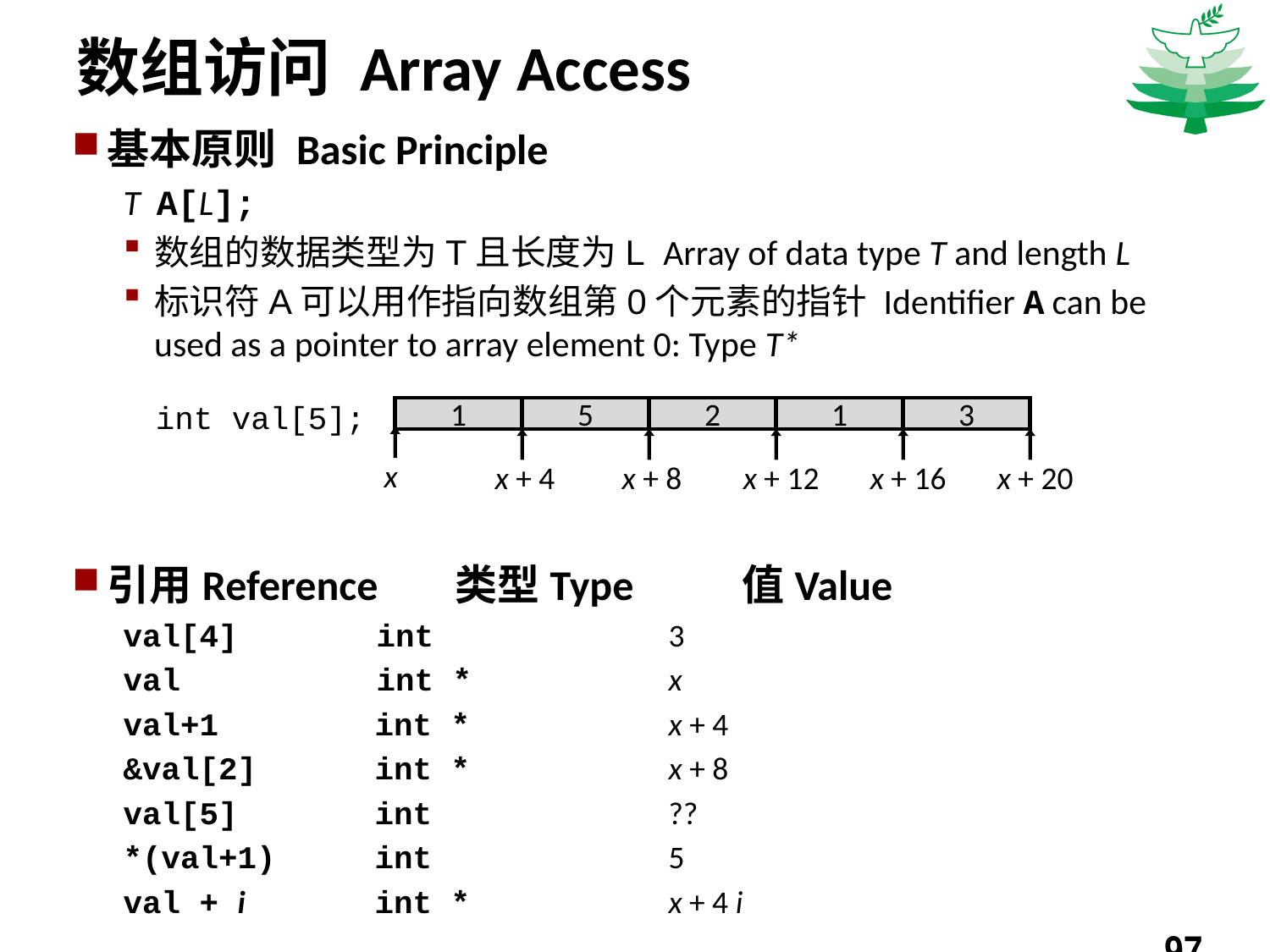

# 数组访问 Array Access
基本原则 Basic Principle
T  A[L];
数组的数据类型为T且长度为L  Array of data type T and length L
标识符A可以用作指向数组第0个元素的指针 Identifier A can be used as a pointer to array element 0: Type T*

引用Reference       类型Type	值Value
val[4]	     int	       3
val	     int *	       x
val+1	             int *	       x + 4
&val[2]	             int *	       x + 8
val[5]	             int	       ??
*(val+1)	             int	       5
val + i	             int *	       x + 4 i
int val[5];
1
5
2
1
3

x
x + 4
x + 8
x + 12
x + 16
x + 20